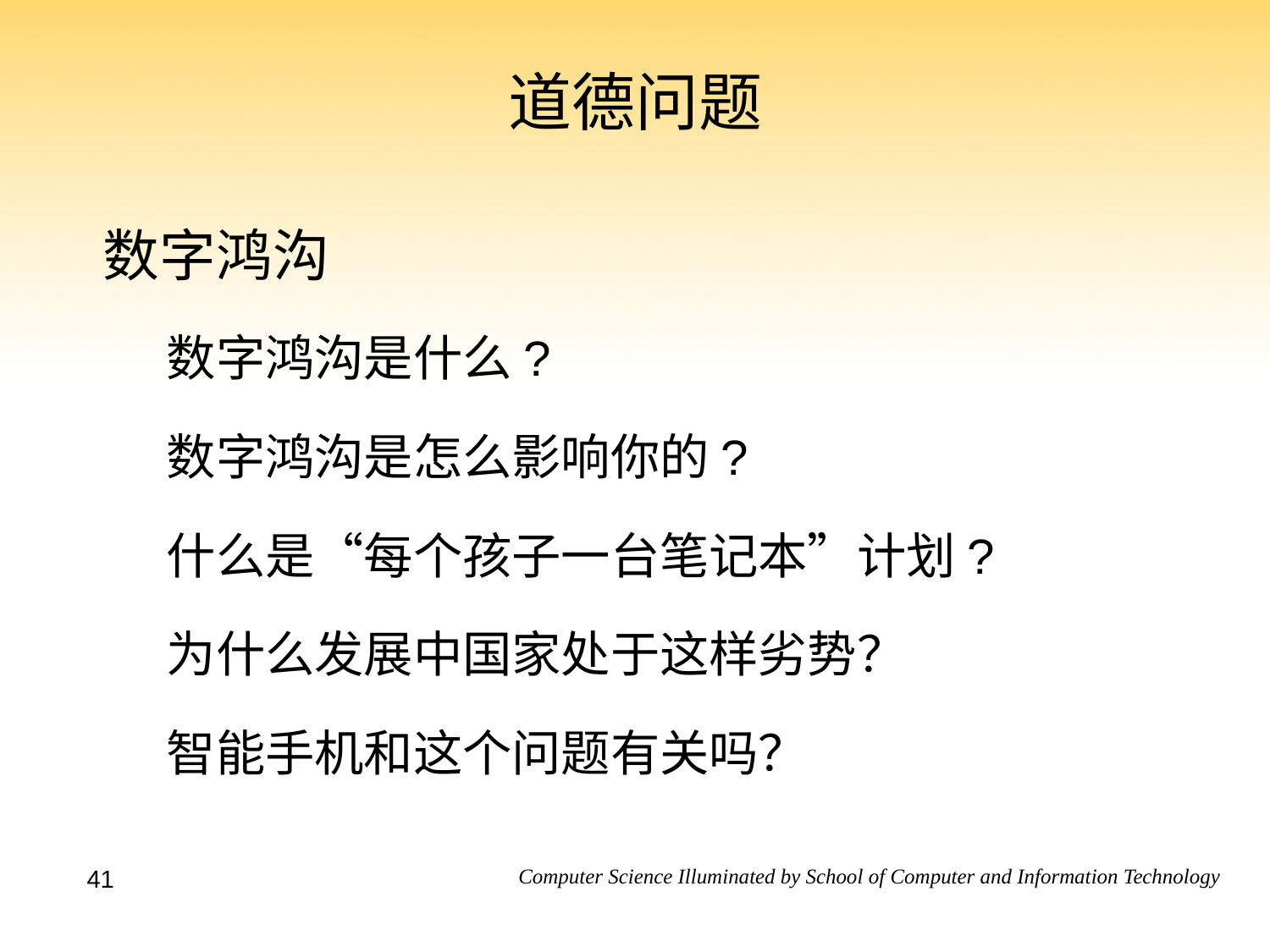

# 道德问题
数字鸿沟
数字鸿沟是什么?
数字鸿沟是怎么影响你的?
什么是“每个孩子一台笔记本”计划?
为什么发展中国家处于这样劣势？
智能手机和这个问题有关吗？
41